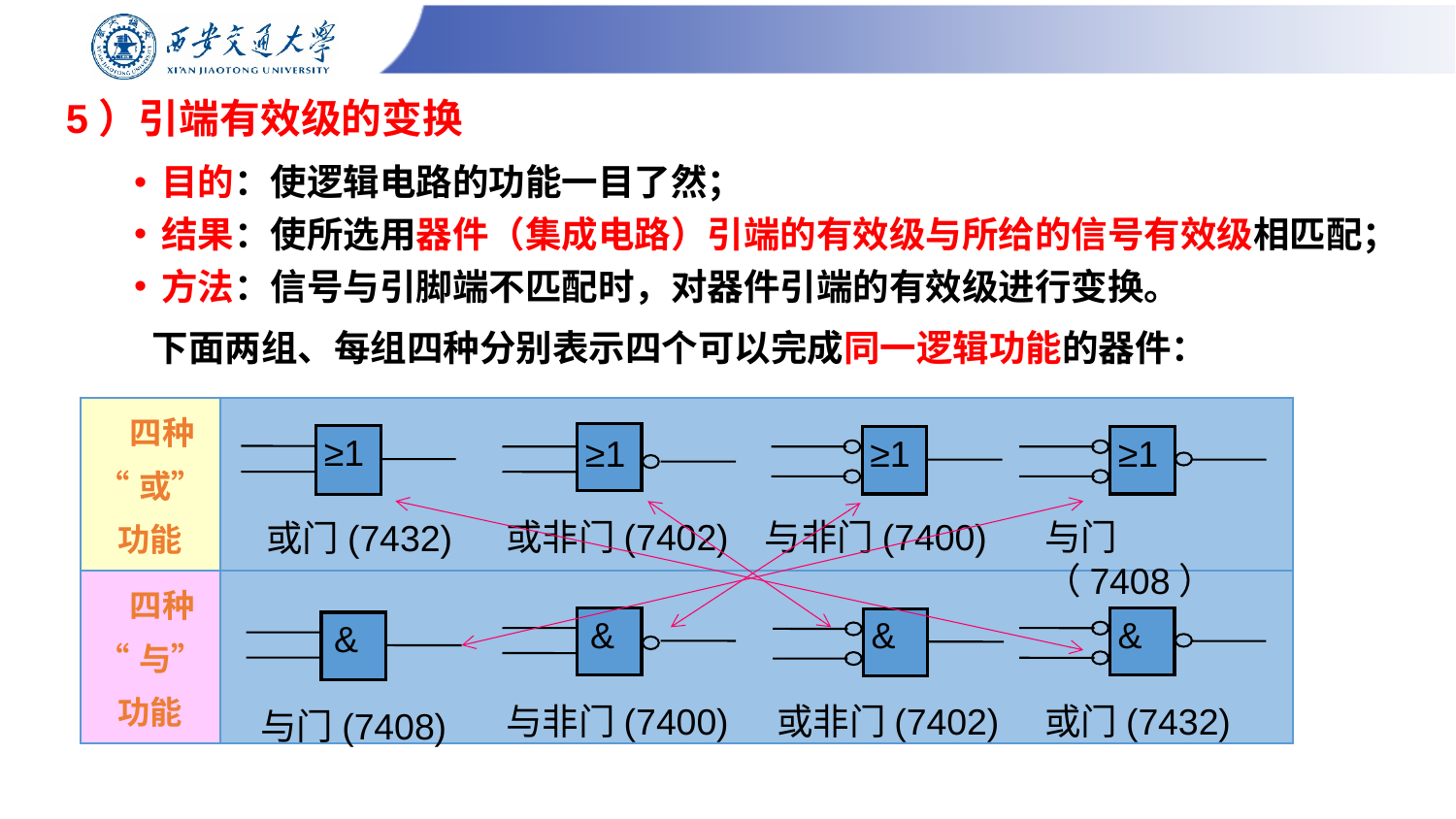

# 5）引端有效级的变换
目的：使逻辑电路的功能一目了然；
结果：使所选用器件（集成电路）引端的有效级与所给的信号有效级相匹配；
方法：信号与引脚端不匹配时，对器件引端的有效级进行变换。
下面两组、每组四种分别表示四个可以完成同一逻辑功能的器件：
| 四种 “或” 功能 |  |
| --- | --- |
| 四种 “与” 功能 |  |
≥1

或门(7432)
≥1

或非门(7402)
≥1

与非门(7400)
≥1

与门（7408）
&

与非门(7400)
&

或门(7432)
&

或非门(7402)
&

与门(7408)